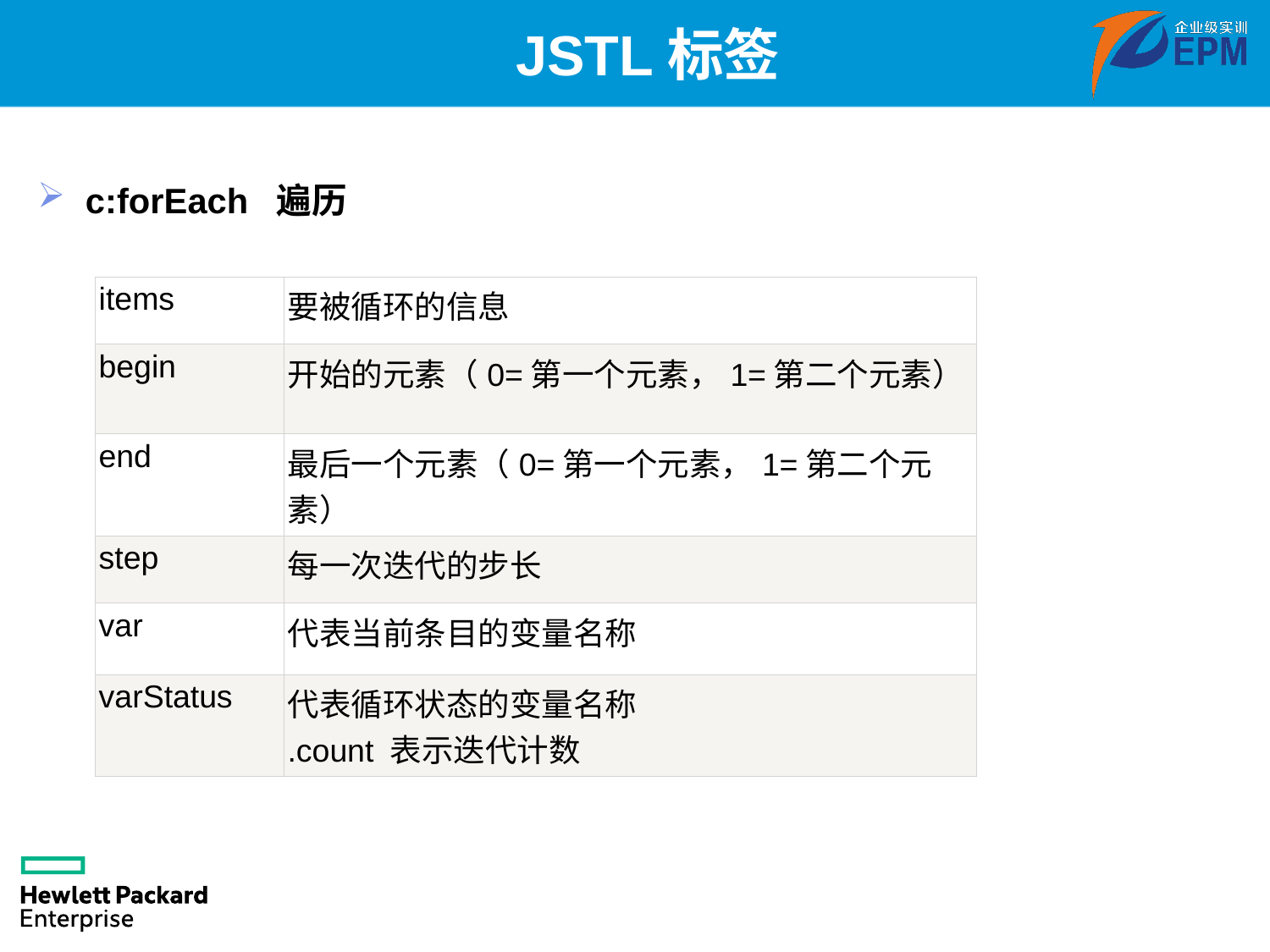

# JSTL标签
c:forEach  遍历
| items | 要被循环的信息 |
| --- | --- |
| begin | 开始的元素（0=第一个元素，1=第二个元素） |
| end | 最后一个元素（0=第一个元素，1=第二个元素） |
| step | 每一次迭代的步长 |
| var | 代表当前条目的变量名称 |
| varStatus | 代表循环状态的变量名称 .count 表示迭代计数 |